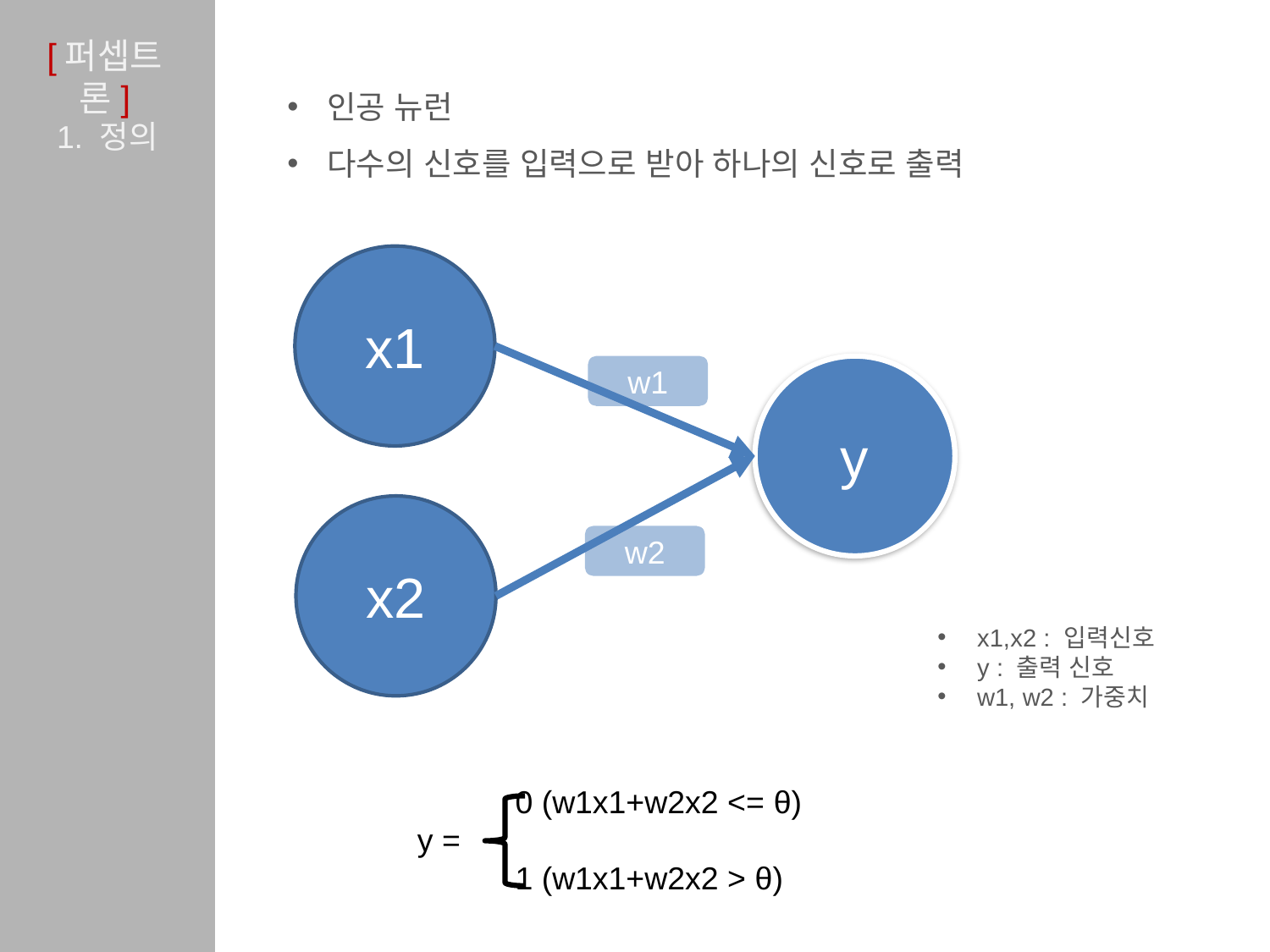

# [퍼셉트론]
인공 뉴런
다수의 신호를 입력으로 받아 하나의 신호로 출력
1. 정의
x1
w1
y
x2
w2
x1,x2 : 입력신호
y : 출력 신호
w1, w2 : 가중치
           0 (w1x1+w2x2 <= θ)
y =
           1 (w1x1+w2x2 > θ)